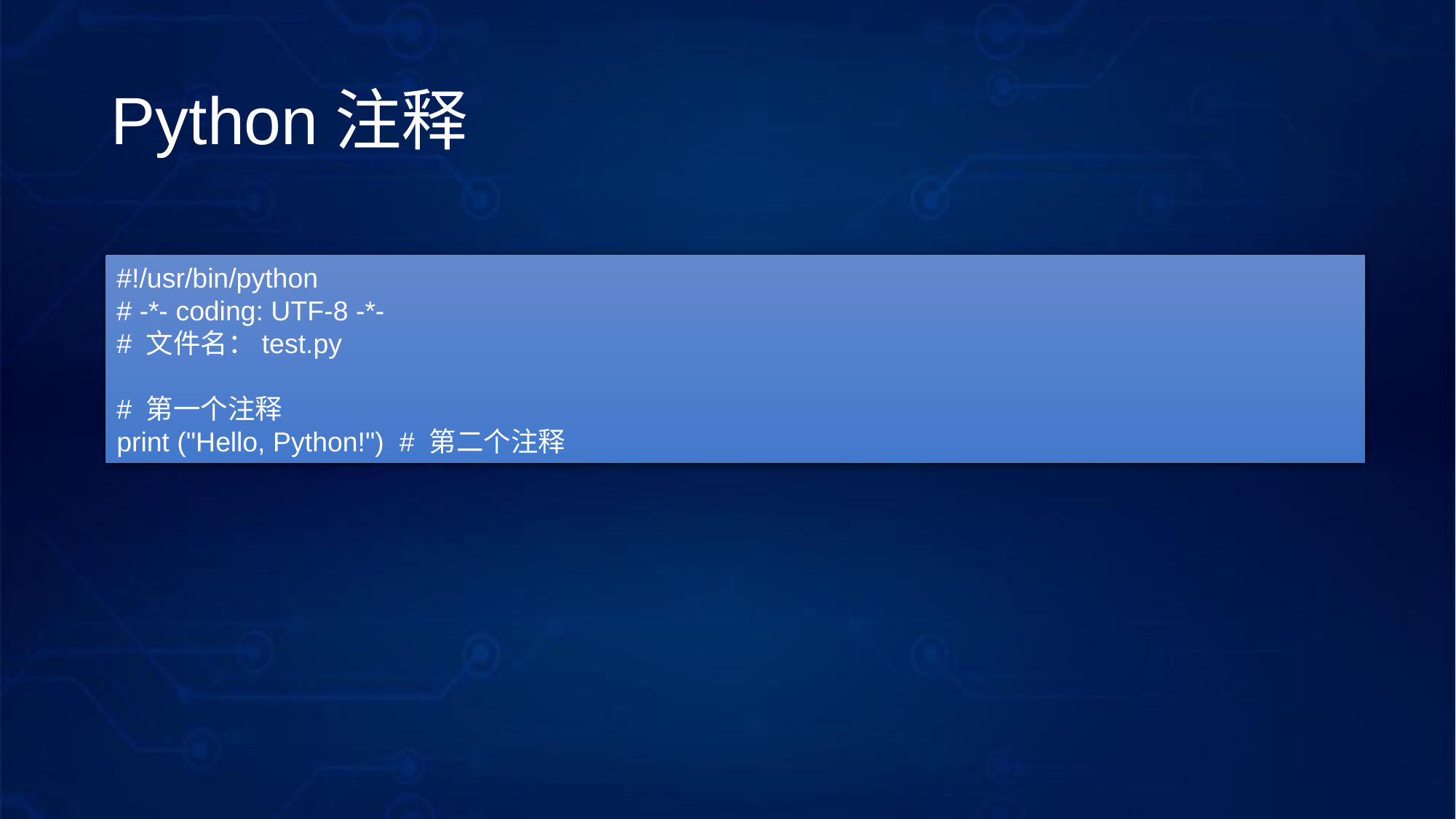

# Python注释
#!/usr/bin/python
# -*- coding: UTF-8 -*-
# 文件名：test.py

# 第一个注释
print ("Hello, Python!")  # 第二个注释